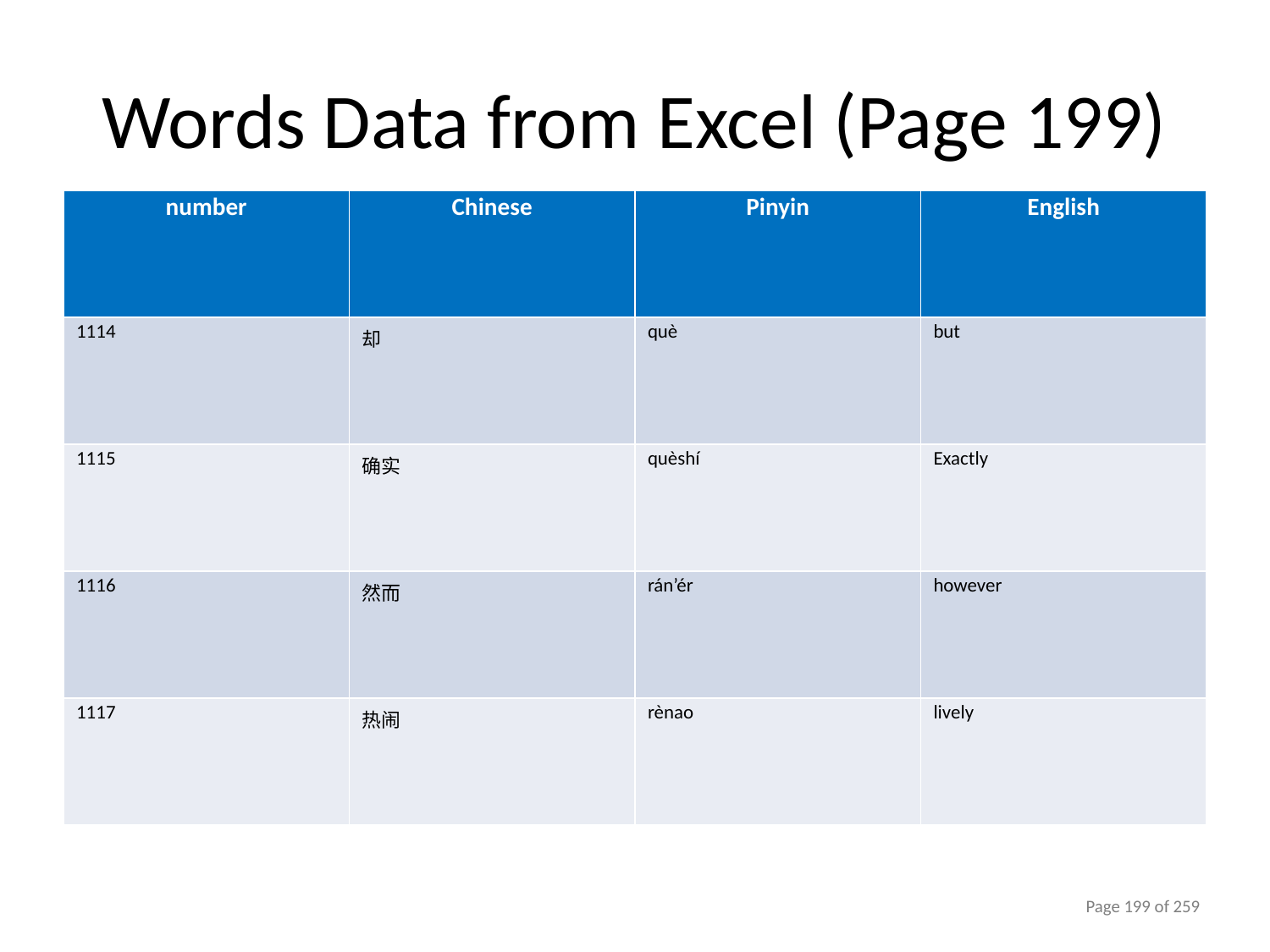

# Words Data from Excel (Page 199)
| number | Chinese | Pinyin | English |
| --- | --- | --- | --- |
| 1114 | 却 | què | but |
| 1115 | 确实 | quèshí | Exactly |
| 1116 | 然而 | rán’ér | however |
| 1117 | 热闹 | rènao | lively |

Page 199 of 259